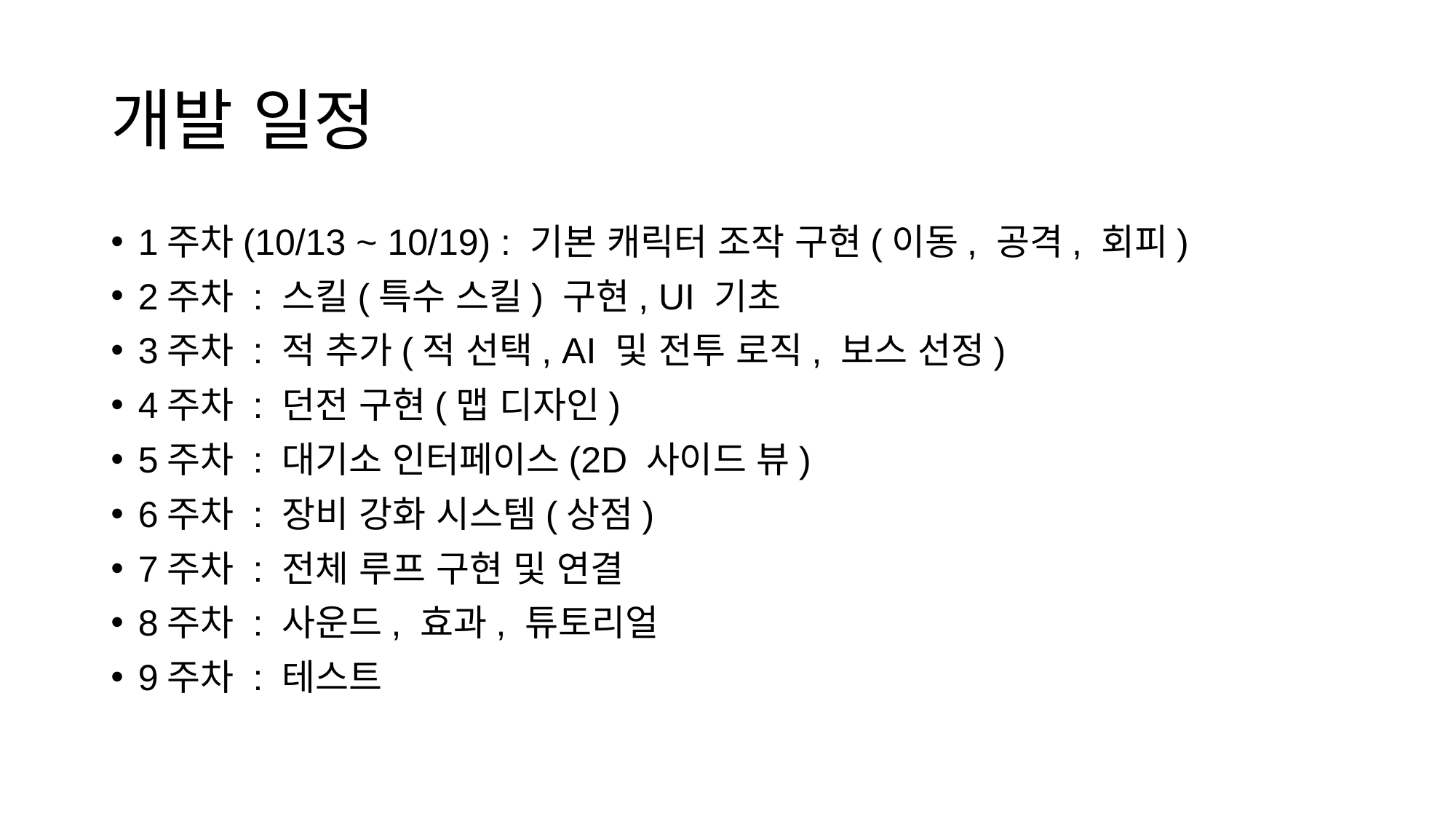

# 개발 일정
1주차(10/13 ~ 10/19) : 기본 캐릭터 조작 구현(이동, 공격, 회피)
2주차 : 스킬(특수 스킬) 구현, UI 기초
3주차 : 적 추가(적 선택, AI 및 전투 로직, 보스 선정)
4주차 : 던전 구현(맵 디자인)
5주차 : 대기소 인터페이스(2D 사이드 뷰)
6주차 : 장비 강화 시스템(상점)
7주차 : 전체 루프 구현 및 연결
8주차 : 사운드, 효과, 튜토리얼
9주차 : 테스트